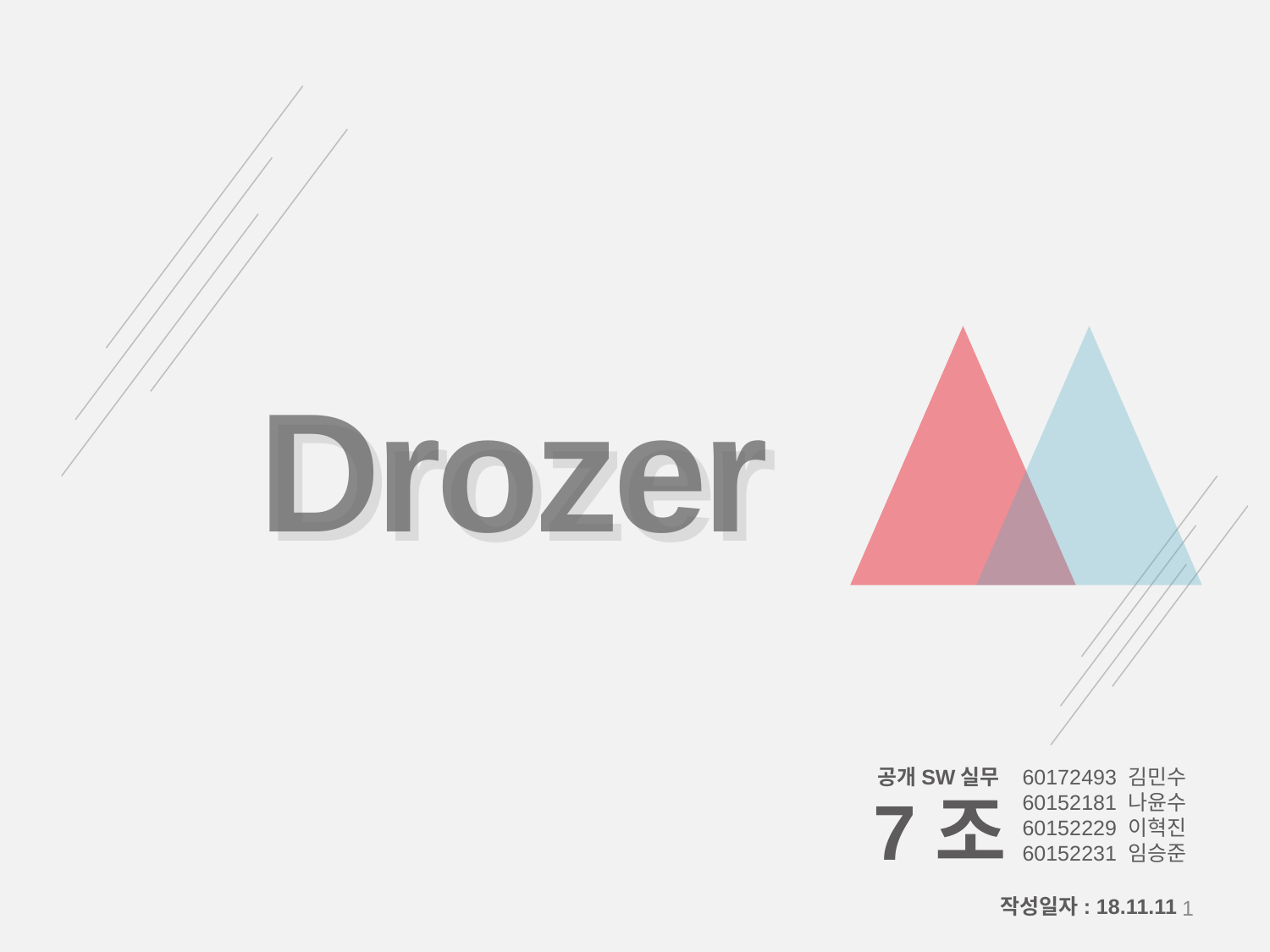

Drozer
Drozer
공개SW실무
60172493 김민수
60152181 나윤수
60152229 이혁진
60152231 임승준
7조
1
작성일자: 18.11.11